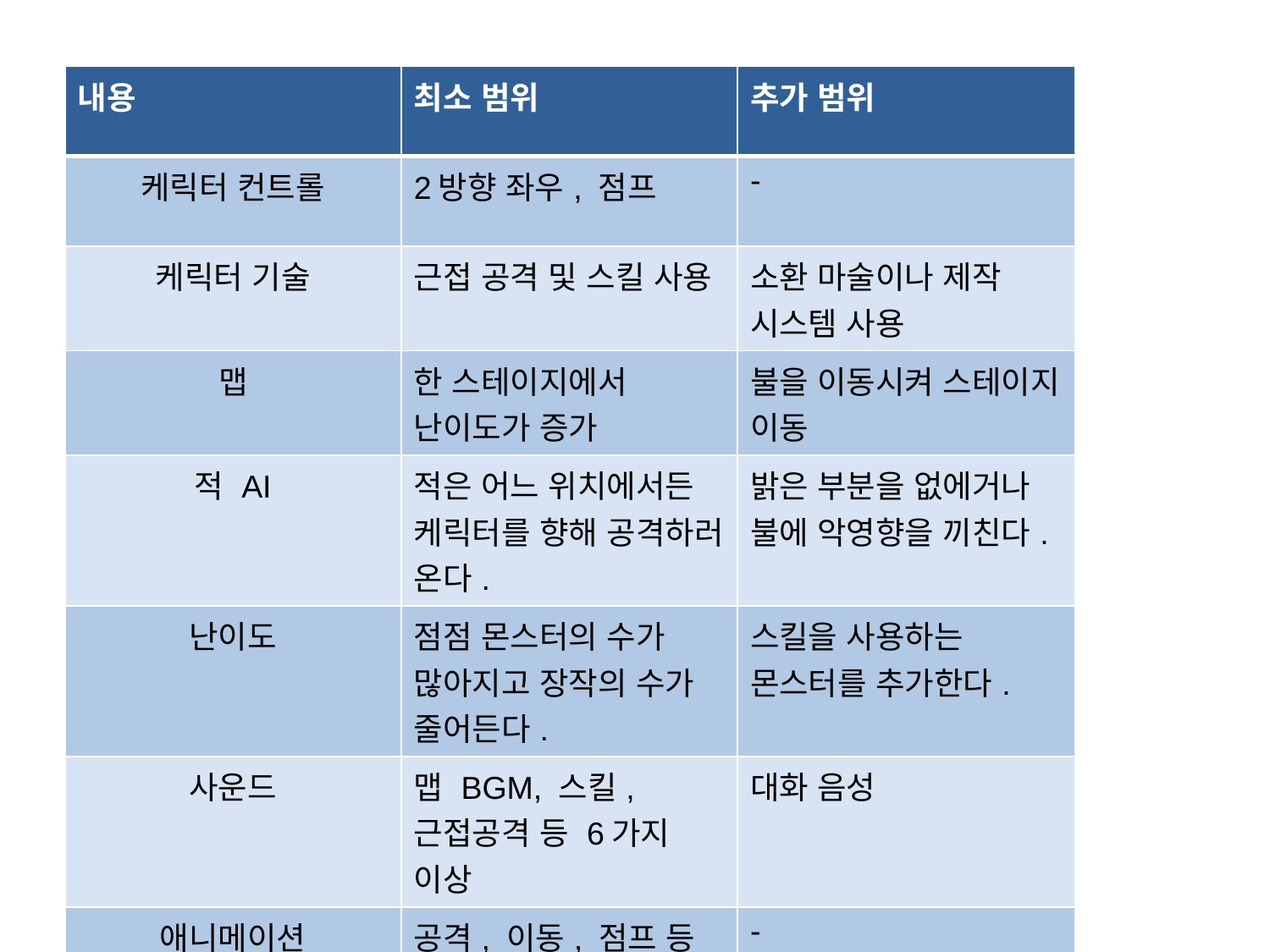

| 내용 | 최소 범위 | 추가 범위 |
| --- | --- | --- |
| 케릭터 컨트롤 | 2방향 좌우, 점프 | - |
| 케릭터 기술 | 근접 공격 및 스킬 사용 | 소환 마술이나 제작 시스템 사용 |
| 맵 | 한 스테이지에서 난이도가 증가 | 불을 이동시켜 스테이지 이동 |
| 적 AI | 적은 어느 위치에서든 케릭터를 향해 공격하러 온다. | 밝은 부분을 없에거나 불에 악영향을 끼친다. |
| 난이도 | 점점 몬스터의 수가 많아지고 장작의 수가 줄어든다. | 스킬을 사용하는 몬스터를 추가한다. |
| 사운드 | 맵 BGM, 스킬, 근접공격 등 6가지 이상 | 대화 음성 |
| 애니메이션 | 공격, 이동, 점프 등 6종 이상 | - |